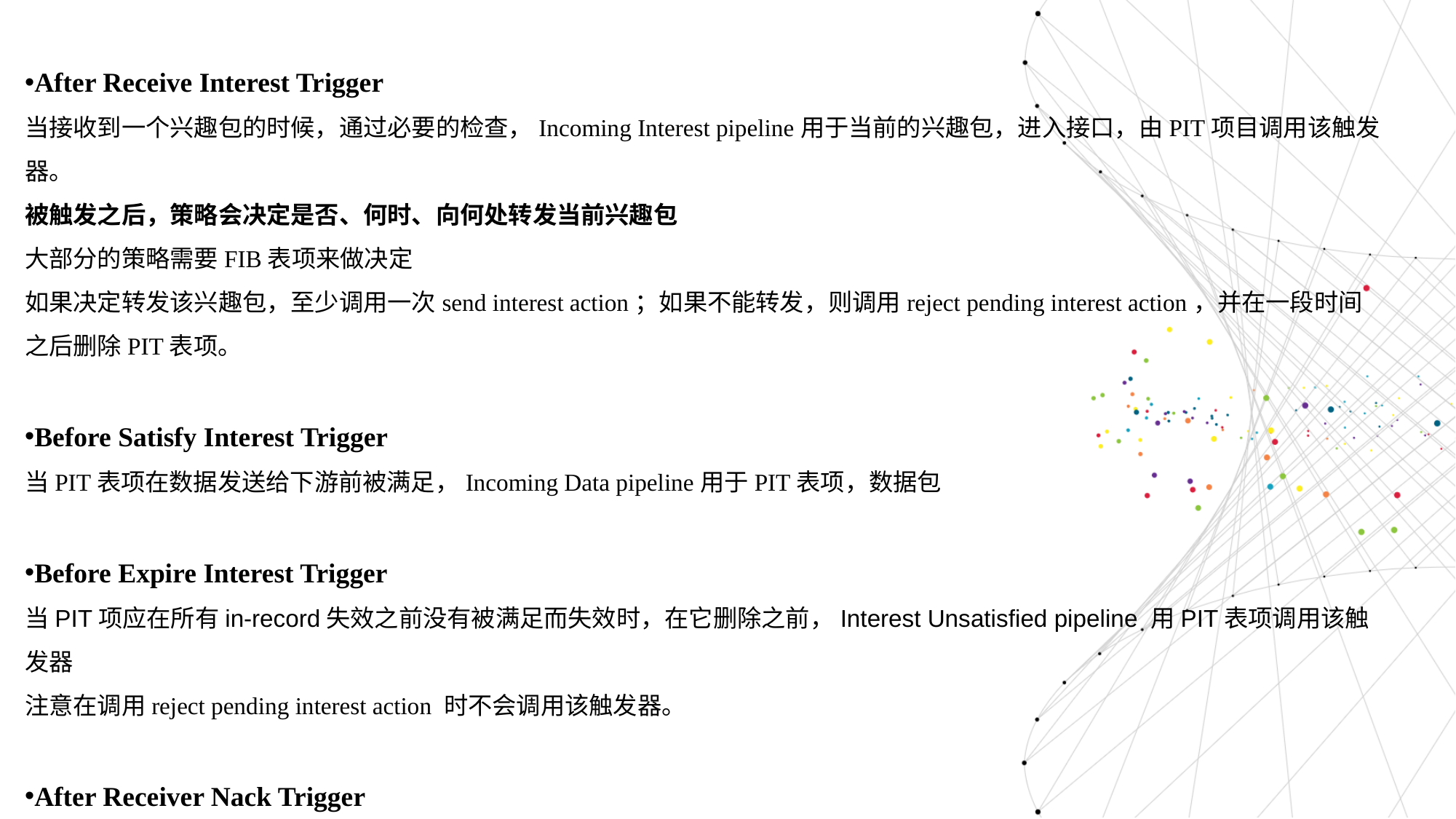

After Receive Interest Trigger
当接收到一个兴趣包的时候，通过必要的检查，Incoming Interest pipeline用于当前的兴趣包，进入接口，由PIT项目调用该触发器。
被触发之后，策略会决定是否、何时、向何处转发当前兴趣包
大部分的策略需要FIB表项来做决定
如果决定转发该兴趣包，至少调用一次send interest action；如果不能转发，则调用reject pending interest action，并在一段时间之后删除PIT表项。

Before Satisfy Interest Trigger
当PIT表项在数据发送给下游前被满足，Incoming Data pipeline用于PIT表项，数据包

Before Expire Interest Trigger
当PIT项应在所有in-record失效之前没有被满足而失效时，在它删除之前，Interest Unsatisfied pipeline 用PIT表项调用该触发器
注意在调用reject pending interest action 时不会调用该触发器。

After Receiver Nack Trigger
当兴趣包被接受，通过一定检查，Incoming Nack pipeline 用于Nack包，进入接口，PIT项调用该触发器。